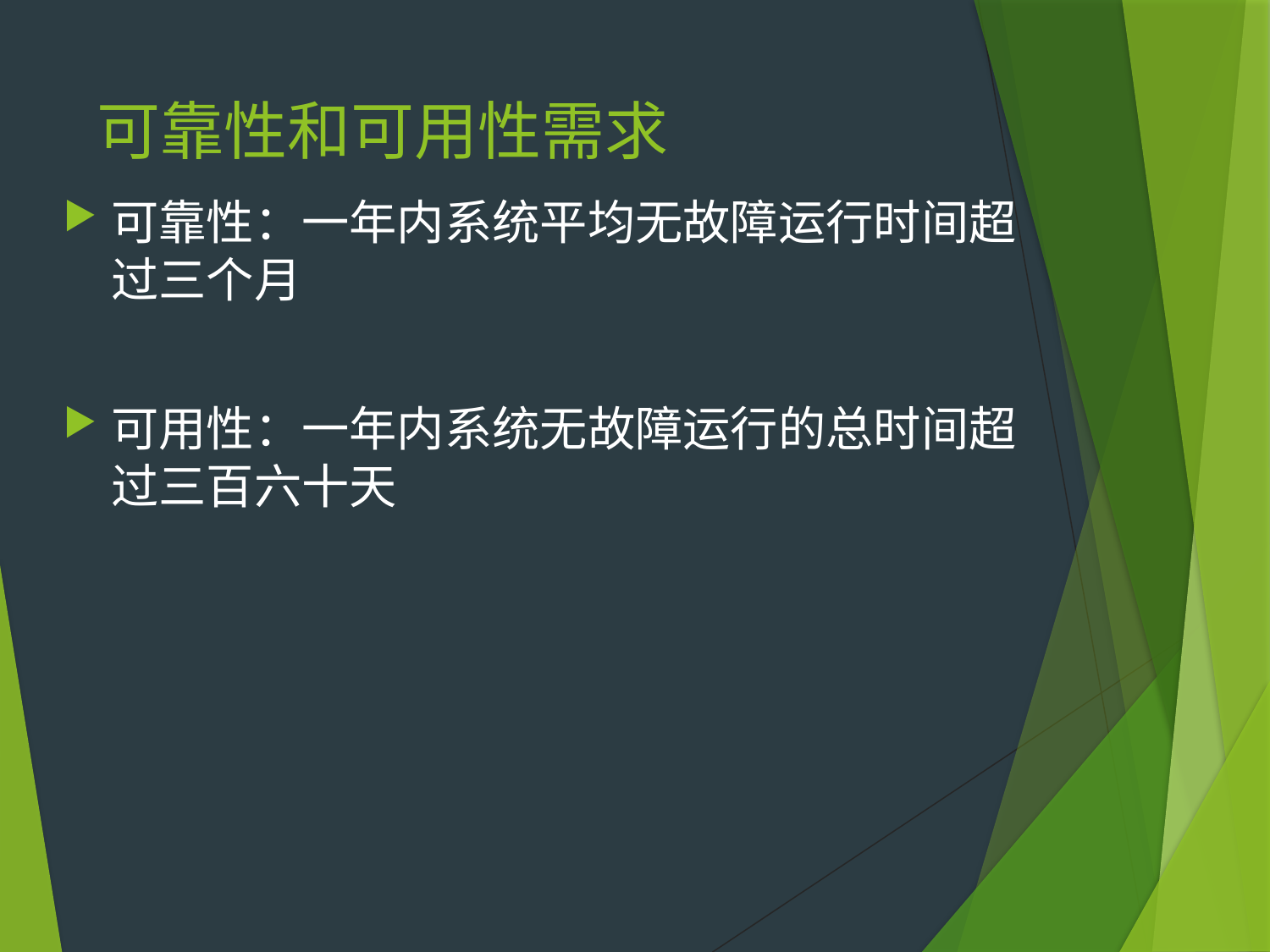

# 可靠性和可用性需求
可靠性：一年内系统平均无故障运行时间超过三个月

可用性：一年内系统无故障运行的总时间超过三百六十天